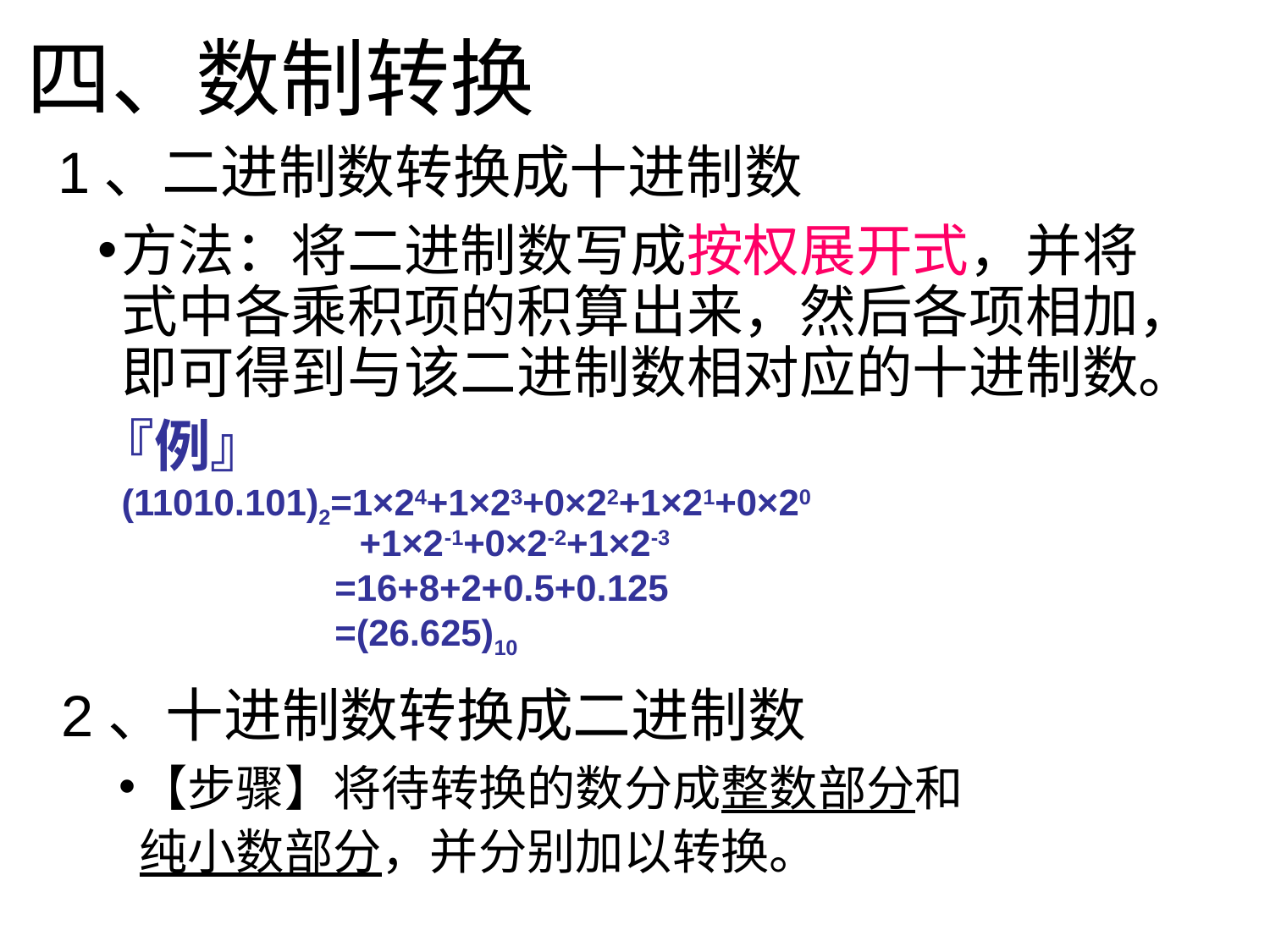

四、数制转换
# 1、二进制数转换成十进制数
方法：将二进制数写成按权展开式，并将式中各乘积项的积算出来，然后各项相加，即可得到与该二进制数相对应的十进制数。
『例』
(11010.101)2=1×24+1×23+0×22+1×21+0×20
                       +1×2-1+0×2-2+1×2-3
                     =16+8+2+0.5+0.125
                     =(26.625)10
2、十进制数转换成二进制数
【步骤】将待转换的数分成整数部分和纯小数部分，并分别加以转换。